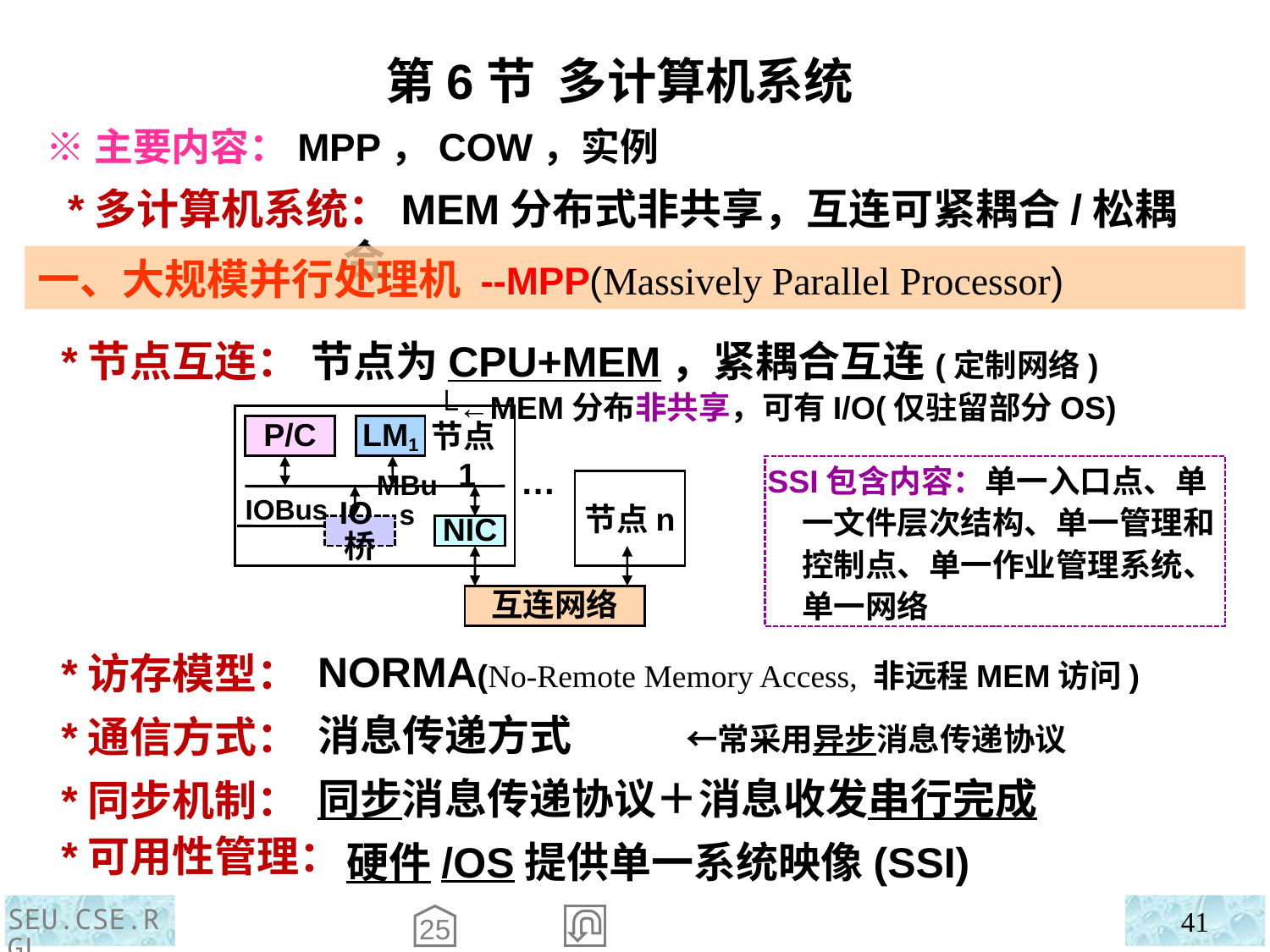

第6节  多计算机系统
 ※主要内容：MPP，COW，实例
  *多计算机系统：MEM分布式非共享，互连可紧耦合/松耦合
一、大规模并行处理机 --MPP(Massively Parallel Processor)
  *节点互连：

  *访存模型：
  *通信方式：
  *同步机制：
  *可用性管理：
节点为CPU+MEM，紧耦合互连(定制网络)
              └←MEM分布非共享，可有I/O(仅驻留部分OS)

P/C
LM1
节点1

…
节点n

MBus
IOBus
IO桥
NIC

互连网络
SSI包含内容：单一入口点、单一文件层次结构、单一管理和控制点、单一作业管理系统、单一网络
NORMA(No-Remote Memory Access, 非远程MEM访问)
消息传递方式            ←常采用异步消息传递协议
同步消息传递协议＋消息收发串行完成
  硬件/OS提供单一系统映像(SSI)
SEU.CSE.RGL
41

25